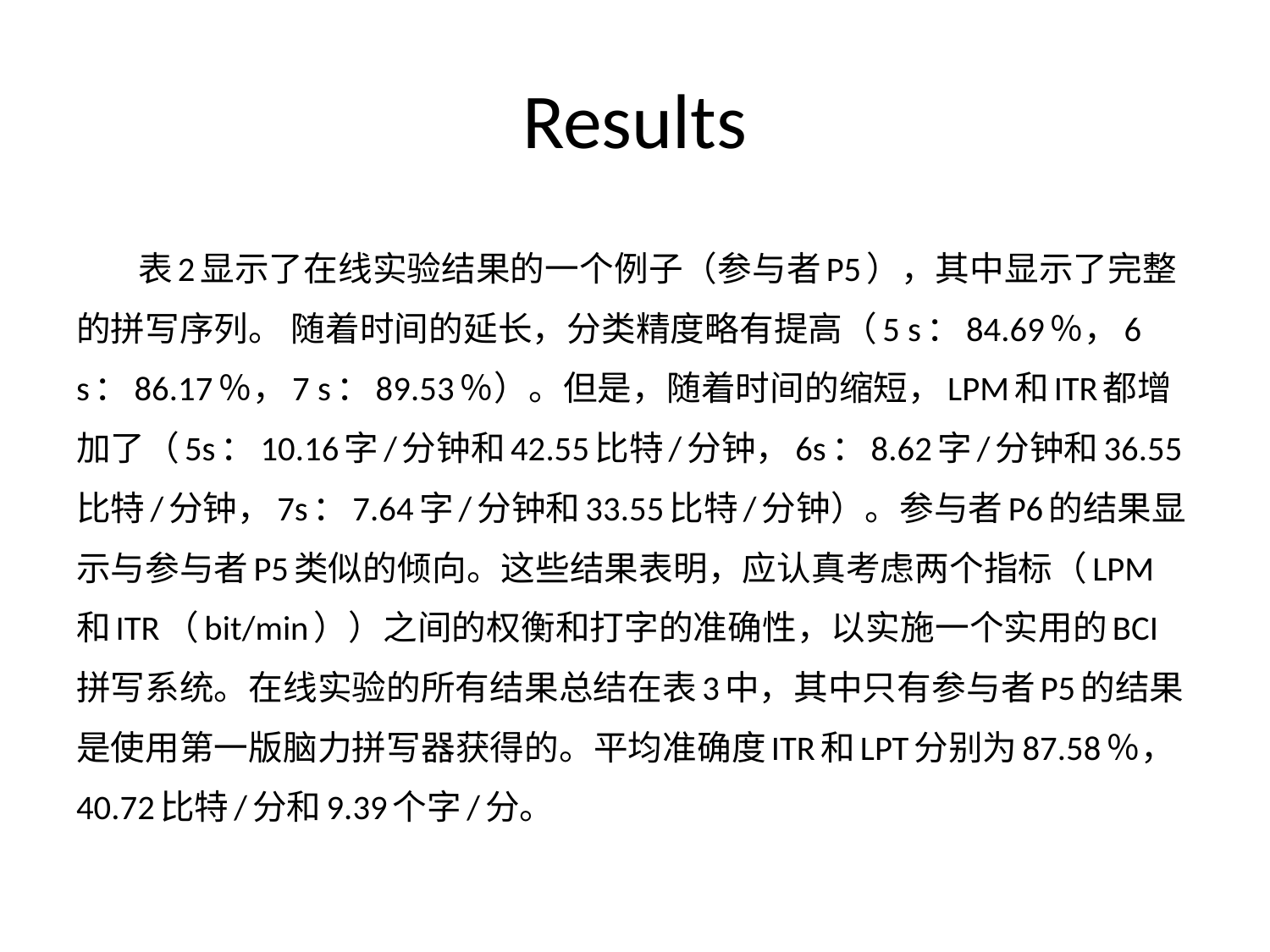

# Results
表2显示了在线实验结果的一个例子（参与者P5），其中显示了完整的拼写序列。 随着时间的延长，分类精度略有提高（5 s：84.69％，6 s：86.17％，7 s：89.53％）。但是，随着时间的缩短，LPM和ITR都增加了（5s：10.16字/分钟和42.55比特/分钟，6s：8.62字/分钟和36.55比特/分钟，7s：7.64字/分钟和33.55比特/分钟）。参与者P6的结果显示与参与者P5类似的倾向。这些结果表明，应认真考虑两个指标（LPM和ITR（bit/min））之间的权衡和打字的准确性，以实施一个实用的BCI拼写系统。在线实验的所有结果总结在表3中，其中只有参与者P5的结果是使用第一版脑力拼写器获得的。平均准确度ITR和LPT分别为87.58％，40.72比特/分和9.39个字/分。